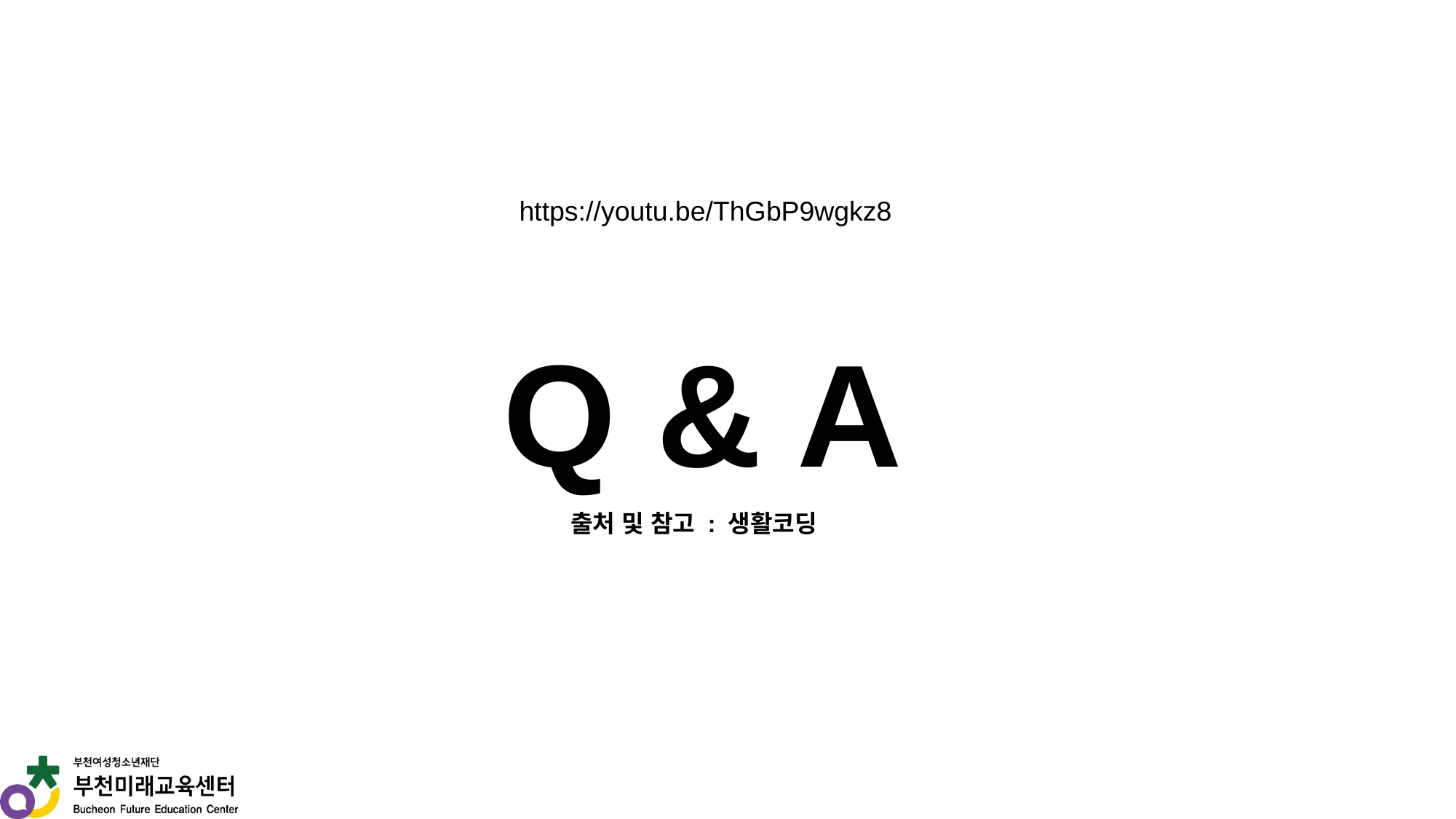

https://youtu.be/ThGbP9wgkz8
Q & A
출처 및 참고 : 생활코딩